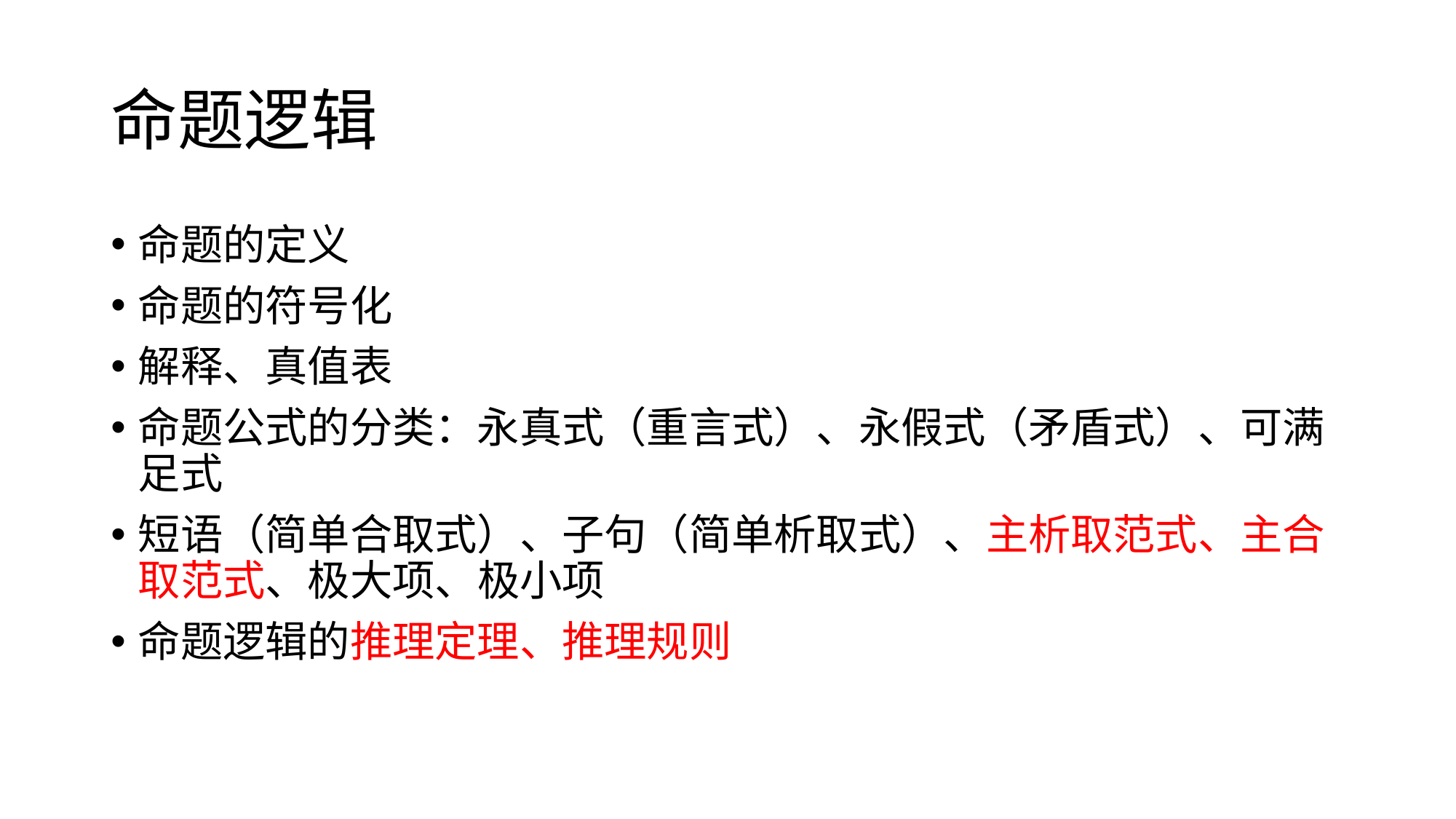

# 命题逻辑
命题的定义
命题的符号化
解释、真值表
命题公式的分类：永真式（重言式）、永假式（矛盾式）、可满足式
短语（简单合取式）、子句（简单析取式）、主析取范式、主合取范式、极大项、极小项
命题逻辑的推理定理、推理规则